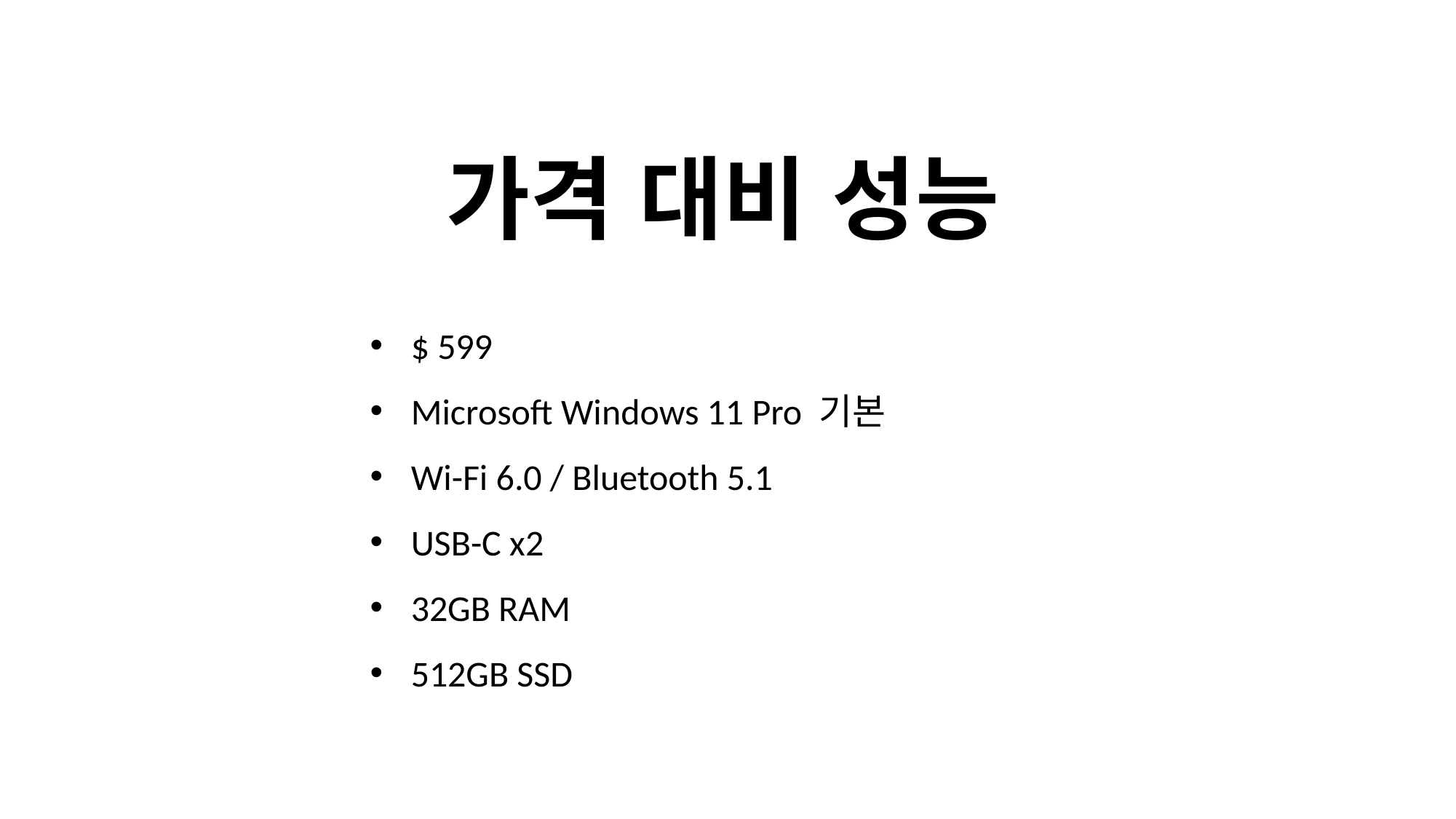

가격 대비 성능
$ 599
Microsoft Windows 11 Pro 기본
Wi-Fi 6.0 / Bluetooth 5.1
USB-C x2
32GB RAM
512GB SSD